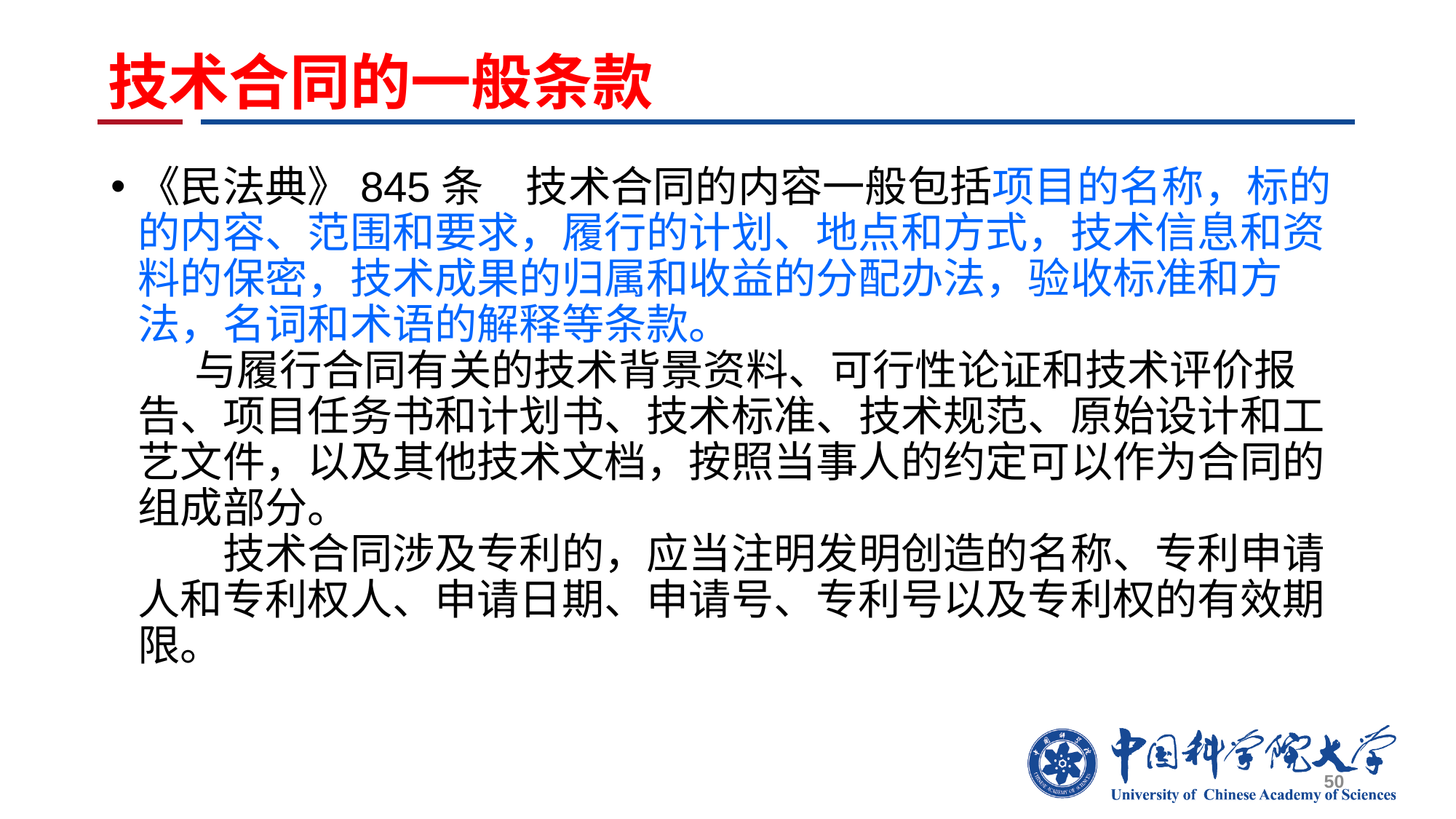

# 技术合同的一般条款
《民法典》845条　技术合同的内容一般包括项目的名称，标的的内容、范围和要求，履行的计划、地点和方式，技术信息和资料的保密，技术成果的归属和收益的分配办法，验收标准和方法，名词和术语的解释等条款。
      与履行合同有关的技术背景资料、可行性论证和技术评价报告、项目任务书和计划书、技术标准、技术规范、原始设计和工艺文件，以及其他技术文档，按照当事人的约定可以作为合同的组成部分。
　　技术合同涉及专利的，应当注明发明创造的名称、专利申请人和专利权人、申请日期、申请号、专利号以及专利权的有效期限。

50